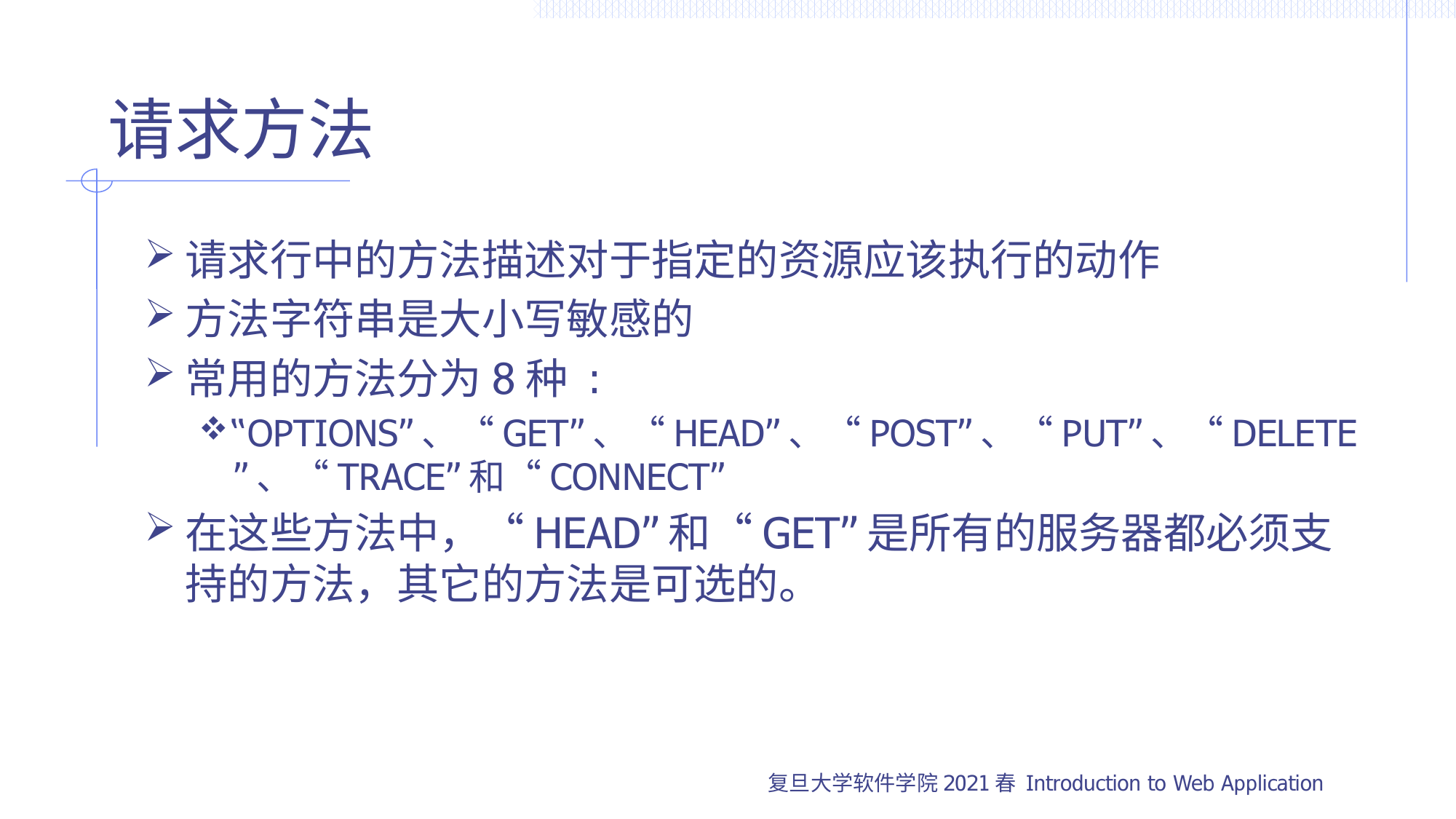

# 请求方法
请求行中的方法描述对于指定的资源应该执行的动作
方法字符串是大小写敏感的
常用的方法分为8种 :
“OPTIONS”、“GET”、“HEAD”、“POST”、“PUT”、“DELETE”、“TRACE”和“CONNECT”
在这些方法中，“HEAD”和“GET”是所有的服务器都必须支持的方法，其它的方法是可选的。